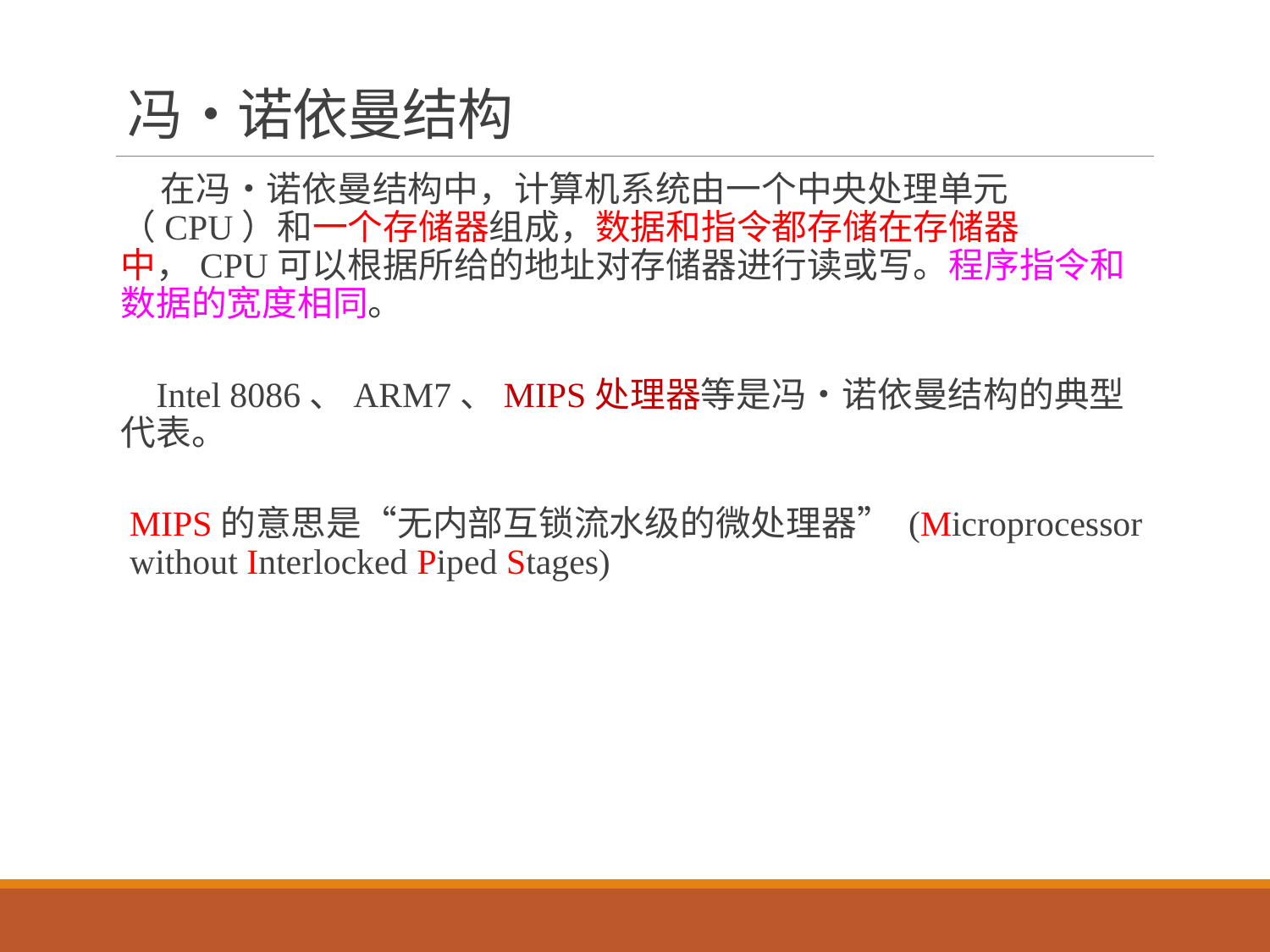

# 冯•诺依曼结构
    在冯•诺依曼结构中，计算机系统由一个中央处理单元（CPU）和一个存储器组成，数据和指令都存储在存储器中，CPU可以根据所给的地址对存储器进行读或写。程序指令和数据的宽度相同。
    Intel 8086、ARM7、MIPS处理器等是冯•诺依曼结构的典型代表。
 MIPS的意思是“无内部互锁流水级的微处理器” (Microprocessor  without Interlocked Piped Stages)